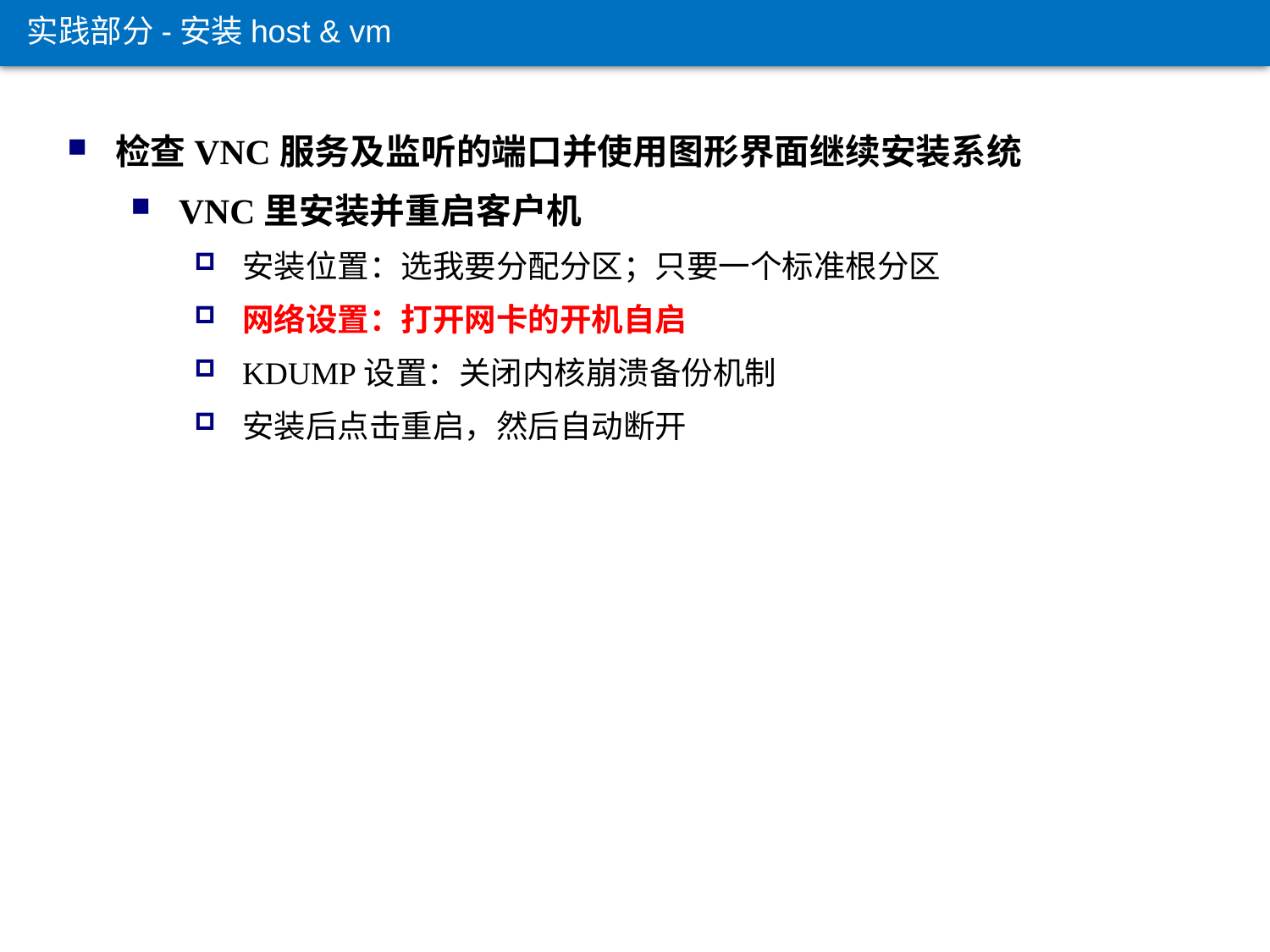

实践部分-安装host & vm
检查VNC服务及监听的端口并使用图形界面继续安装系统
VNC里安装并重启客户机
安装位置：选我要分配分区；只要一个标准根分区
网络设置：打开网卡的开机自启
KDUMP设置：关闭内核崩溃备份机制
安装后点击重启，然后自动断开

26